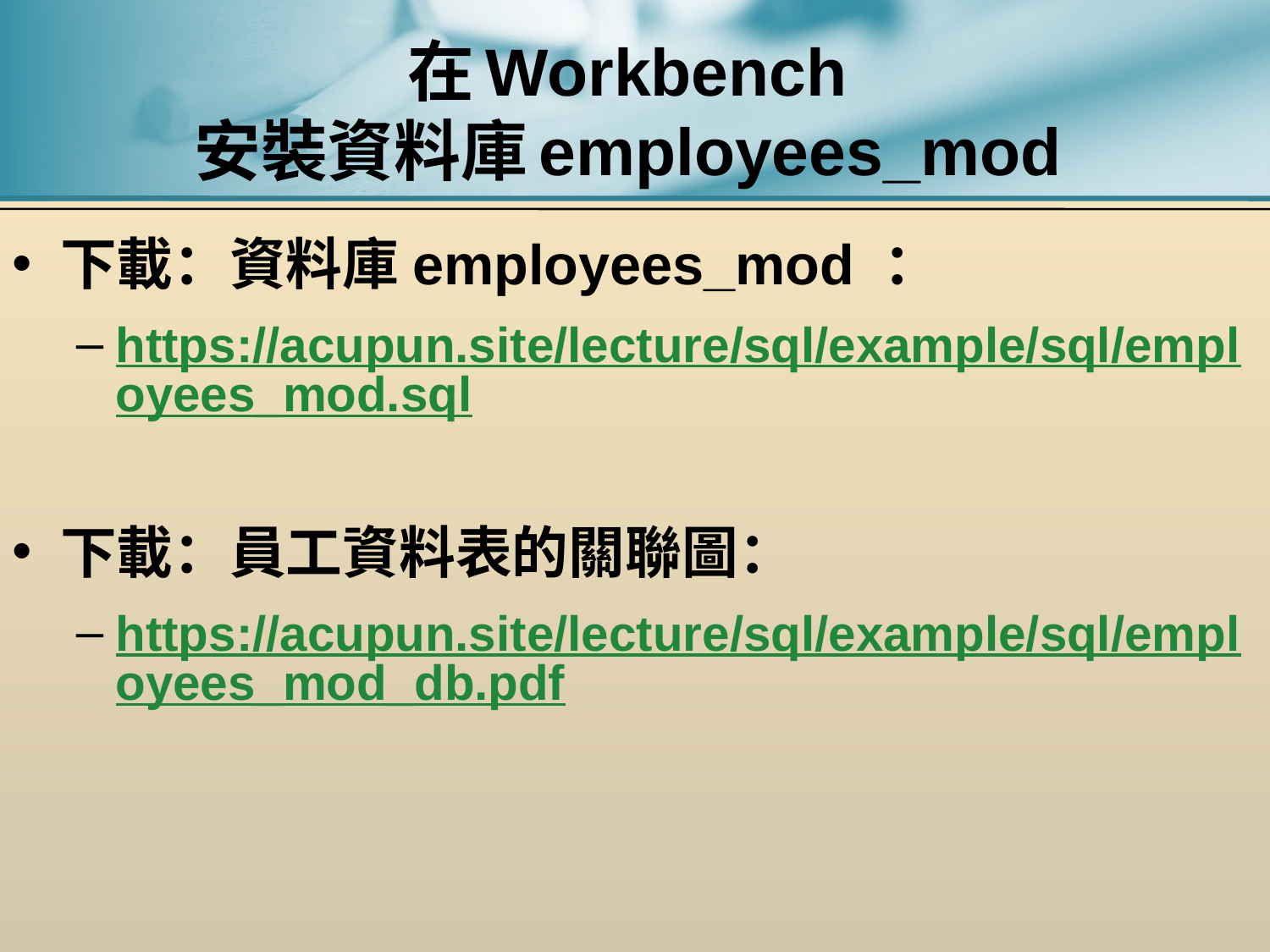

# 在Workbench 安裝資料庫employees_mod
下載：資料庫employees_mod ：
https://acupun.site/lecture/sql/example/sql/employees_mod.sql

下載：員工資料表的關聯圖：
https://acupun.site/lecture/sql/example/sql/employees_mod_db.pdf